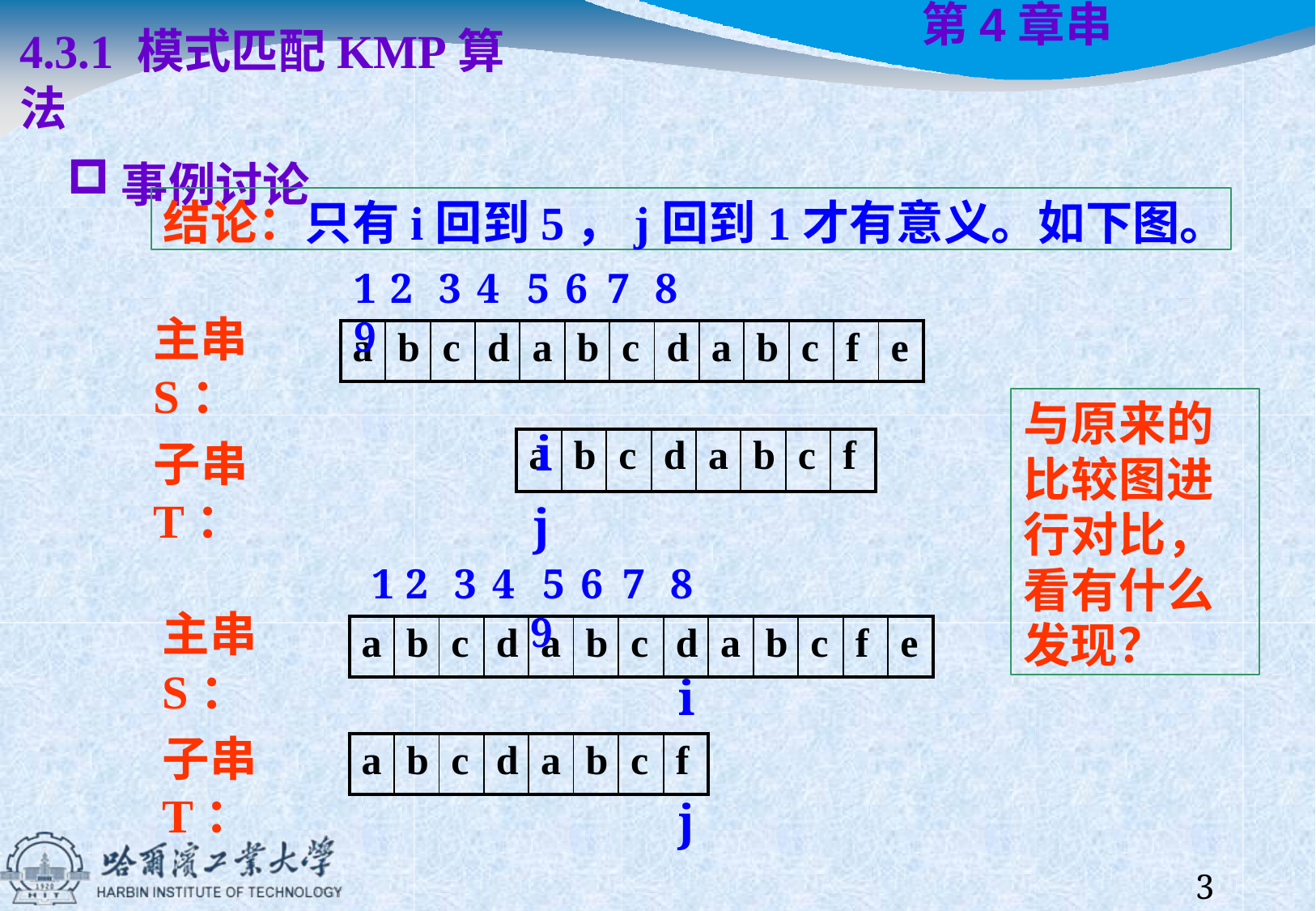

4.3.1 模式匹配KMP算法
事例讨论
# 第4章	串
结论：只有i回到5，j回到1才有意义。如下图。
1	2	3	4	5	6	7	8	9

i
主串S：
| a | b | c | d | a | b | c | d | a | b | c | f | e |
| --- | --- | --- | --- | --- | --- | --- | --- | --- | --- | --- | --- | --- |
与原来的 比较图进 行对比， 看有什么 发现？
| a | b | c | d | a | b | c | f |
| --- | --- | --- | --- | --- | --- | --- | --- |
子串T：
j
1	2	3	4	5	6	7	8	9
主串S：
| a | b | c | d | a | b | c | d | a | b | c | f | e |
| --- | --- | --- | --- | --- | --- | --- | --- | --- | --- | --- | --- | --- |
i
子串T：
| a | b | c | d | a | b | c | f |
| --- | --- | --- | --- | --- | --- | --- | --- |
j

32